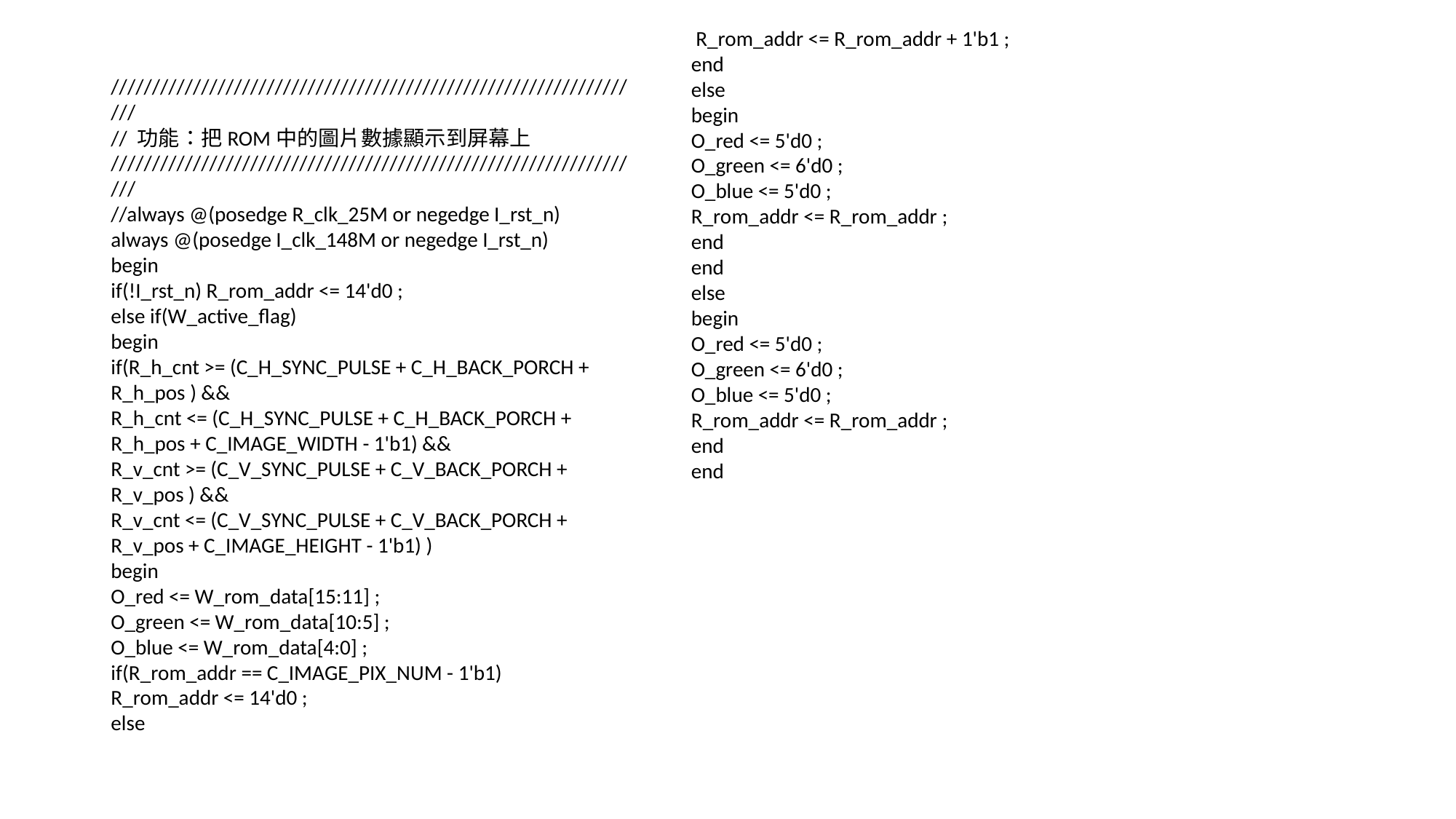

R_rom_addr <= R_rom_addr + 1'b1 ;
end
else
begin
O_red <= 5'd0 ;
O_green <= 6'd0 ;
O_blue <= 5'd0 ;
R_rom_addr <= R_rom_addr ;
end
end
else
begin
O_red <= 5'd0 ;
O_green <= 6'd0 ;
O_blue <= 5'd0 ;
R_rom_addr <= R_rom_addr ;
end
end

//////////////////////////////////////////////////////////////////
// 功能：把ROM中的圖片數據顯示到屏幕上
//////////////////////////////////////////////////////////////////
//always @(posedge R_clk_25M or negedge I_rst_n)
always @(posedge I_clk_148M or negedge I_rst_n)
begin
if(!I_rst_n) R_rom_addr <= 14'd0 ;
else if(W_active_flag)
begin
if(R_h_cnt >= (C_H_SYNC_PULSE + C_H_BACK_PORCH + R_h_pos ) &&
R_h_cnt <= (C_H_SYNC_PULSE + C_H_BACK_PORCH + R_h_pos + C_IMAGE_WIDTH - 1'b1) &&
R_v_cnt >= (C_V_SYNC_PULSE + C_V_BACK_PORCH + R_v_pos ) &&
R_v_cnt <= (C_V_SYNC_PULSE + C_V_BACK_PORCH + R_v_pos + C_IMAGE_HEIGHT - 1'b1) )
begin
O_red <= W_rom_data[15:11] ;
O_green <= W_rom_data[10:5] ;
O_blue <= W_rom_data[4:0] ;
if(R_rom_addr == C_IMAGE_PIX_NUM - 1'b1)
R_rom_addr <= 14'd0 ;
else